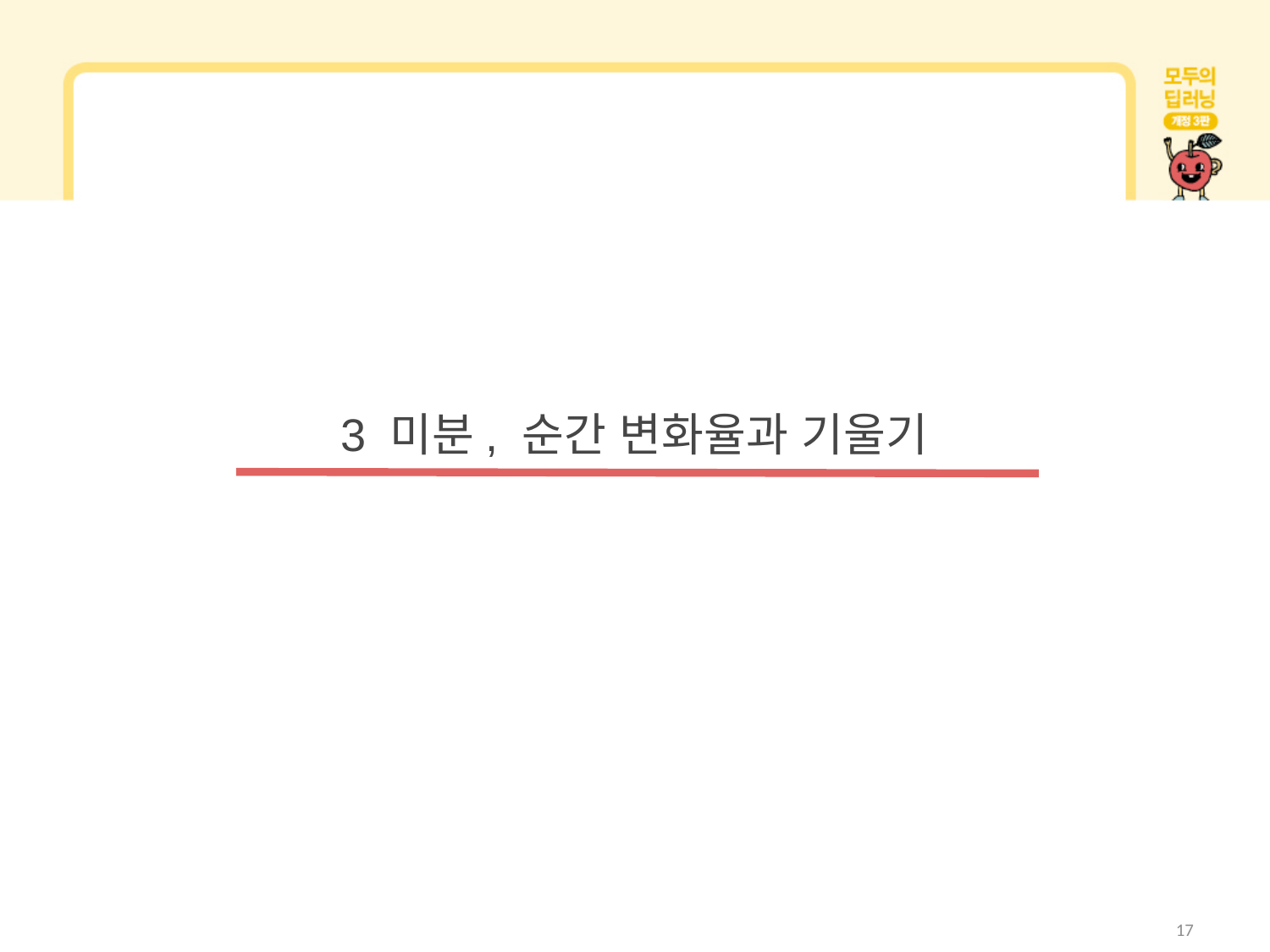

# 3 미분, 순간 변화율과 기울기
17